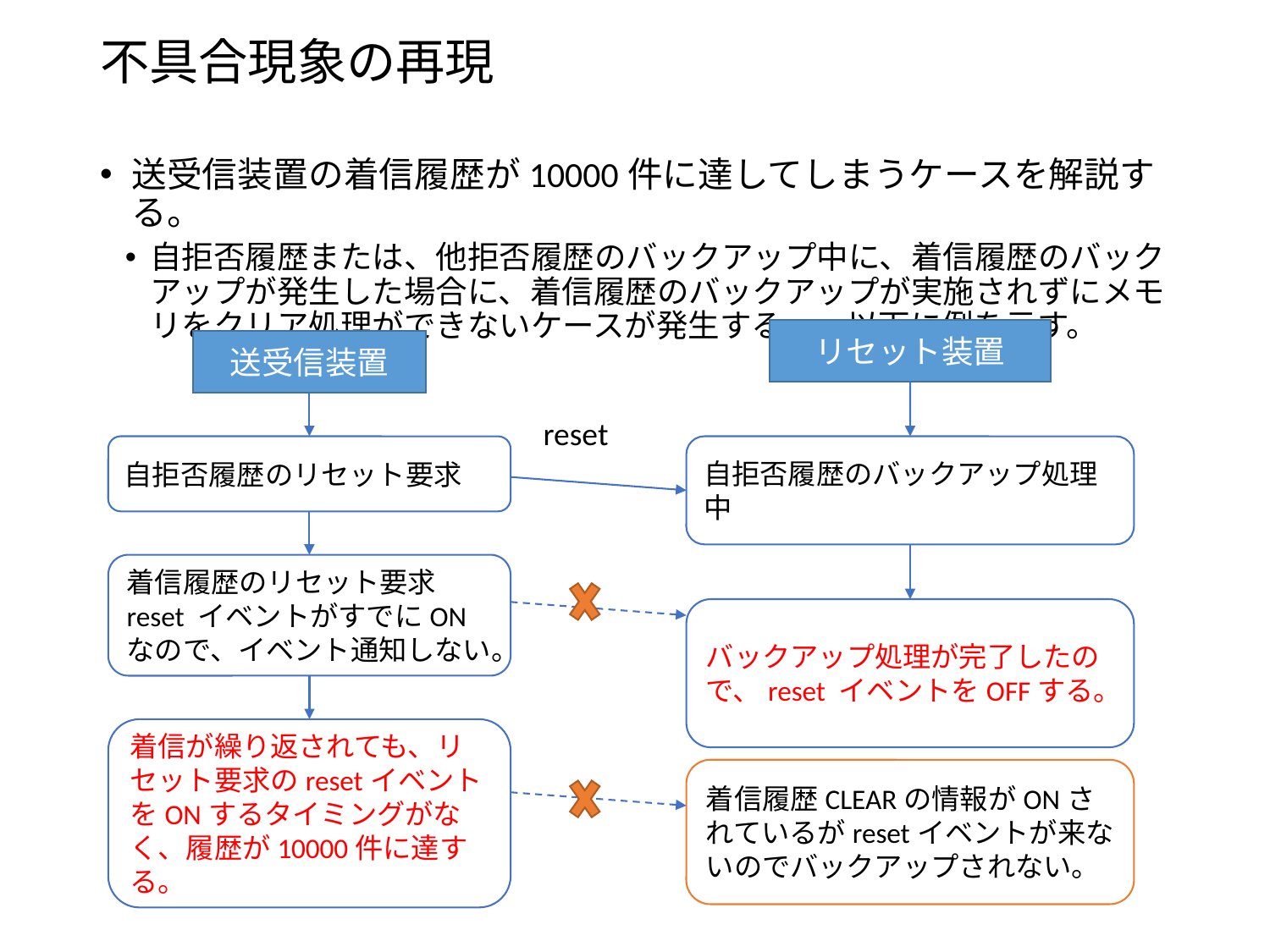

# 不具合現象の再現
送受信装置の着信履歴が10000件に達してしまうケースを解説する。
自拒否履歴または、他拒否履歴のバックアップ中に、着信履歴のバックアップが発生した場合に、着信履歴のバックアップが実施されずにメモリをクリア処理ができないケースが発生する。　以下に例を示す。

リセット装置
自拒否履歴のバックアップ処理中
バックアップ処理が完了したので、reset イベントをOFFする。
着信履歴CLEARの情報がONされているがresetイベントが来ないのでバックアップされない。
送受信装置
reset
自拒否履歴のリセット要求
着信履歴のリセット要求
reset イベントがすでにONなので、イベント通知しない。

着信が繰り返されても、リセット要求のresetイベントをONするタイミングがなく、履歴が10000件に達する。